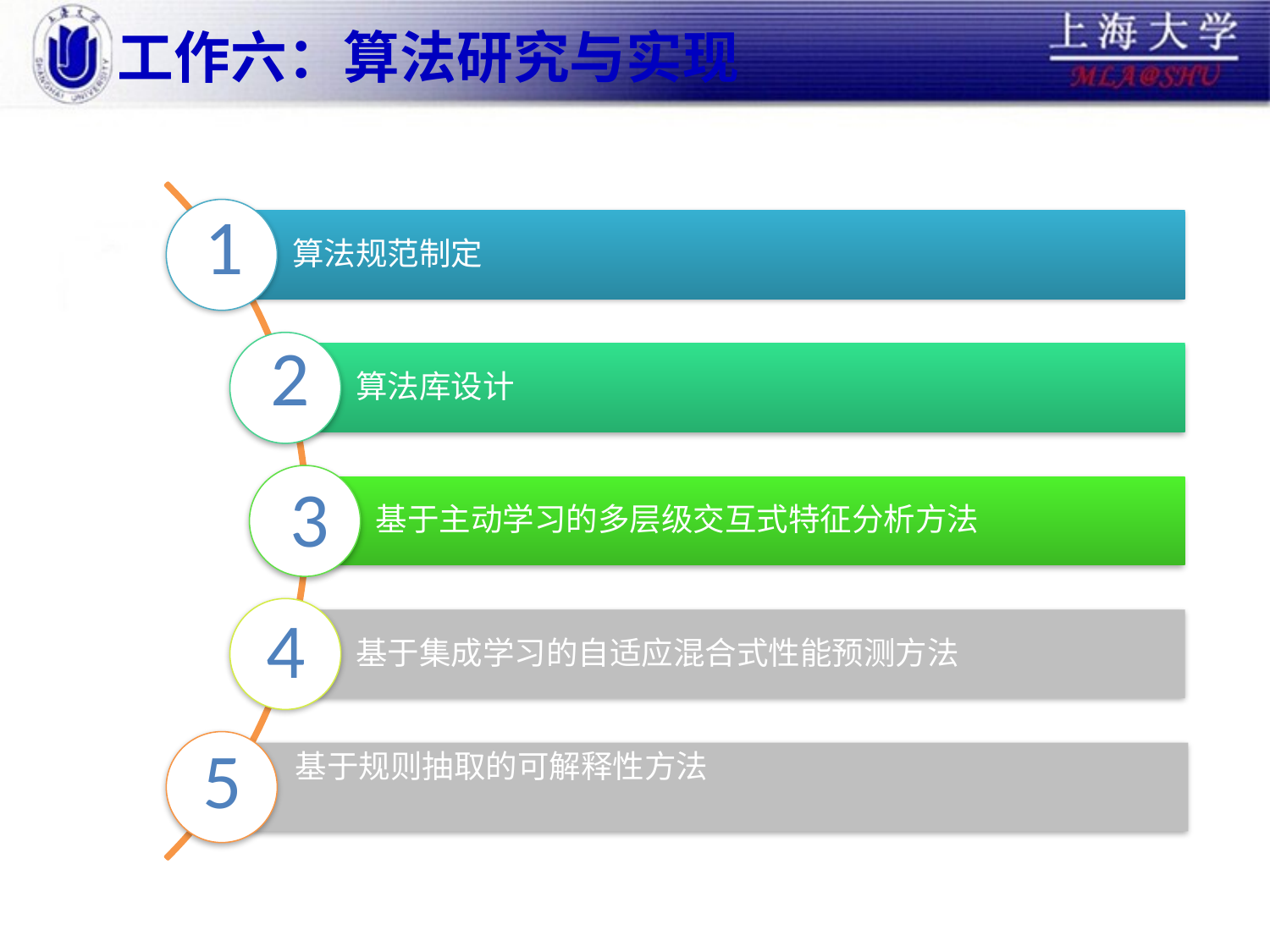

# 工作六：算法研究与实现
算法规范制定
算法库设计
基于主动学习的多层级交互式特征分析方法
基于集成学习的自适应混合式性能预测方法
基于规则抽取的可解释性方法
1
2
3
4
5